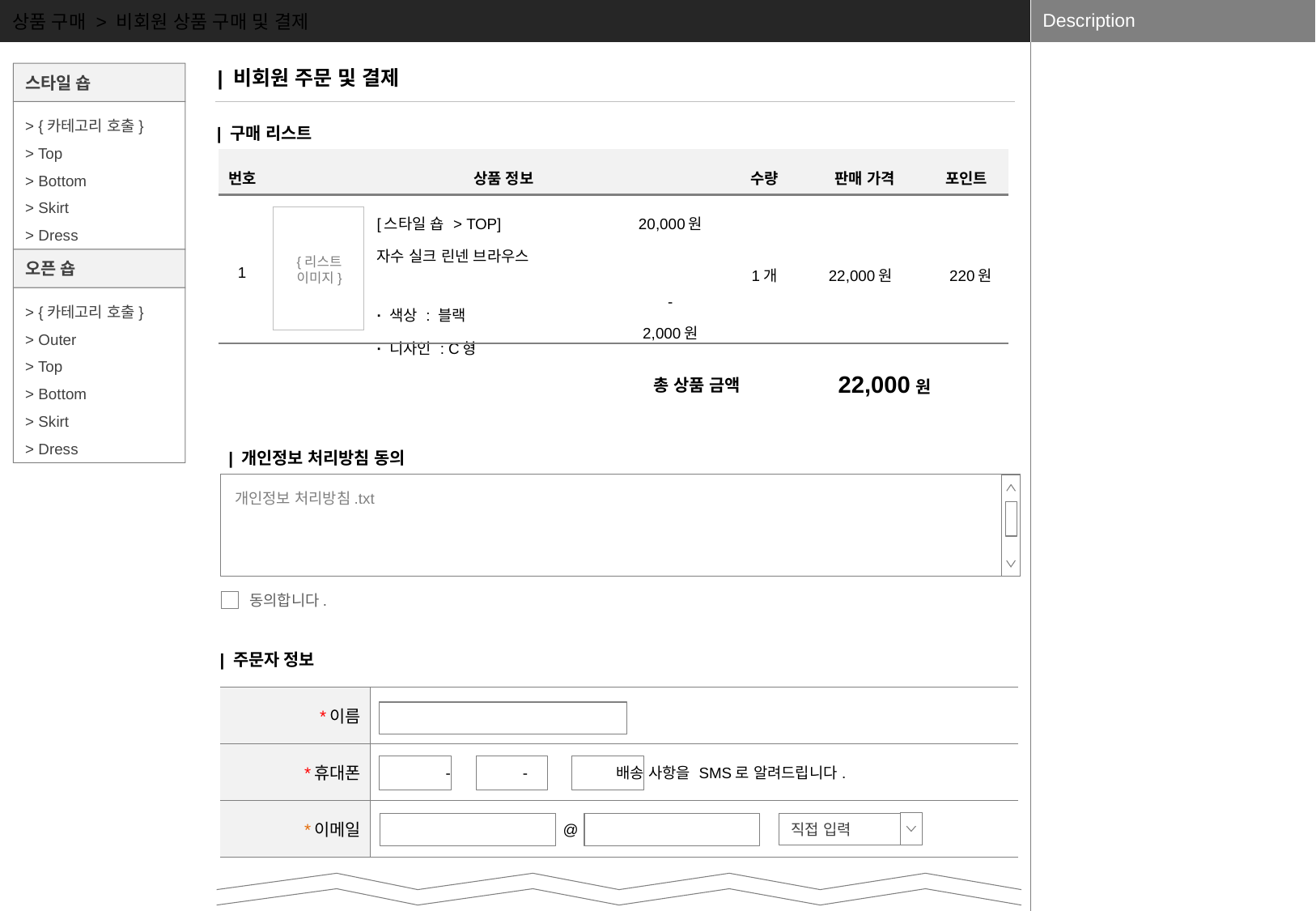

상품 구매 > 비회원 상품 구매 및 결제

| 비회원 주문 및 결제
스타일 숍
> {카테고리 호출}
> Top
> Bottom
> Skirt
> Dress
| 구매 리스트
| 번호 | 상품 정보 |  |  | 수량 | 판매 가격 | 포인트 |
| --- | --- | --- | --- | --- | --- | --- |
| 1 |  | [스타일 숍 > TOP] 자수 실크 린넨 브라우스 · 색상 : 블랙 · 디자인 : C형 | 20,000원 - 2,000원 | 1개 | 22,000원 | 220원 |
|  |  |  | 총 상품 금액 | 22,000원 |  |  |
|  |
| --- |
오픈 숍
{리스트
이미지}
> {카테고리 호출}
> Outer
> Top
> Bottom
> Skirt
> Dress
| 개인정보 처리방침 동의
개인정보 처리방침.txt

동의합니다.

| 주문자 정보
| \*이름 |  |
| --- | --- |
| \*휴대폰 | - - 배송 사항을 SMS로 알려드립니다. |
| \*이메일 |  |

@

직접 입력